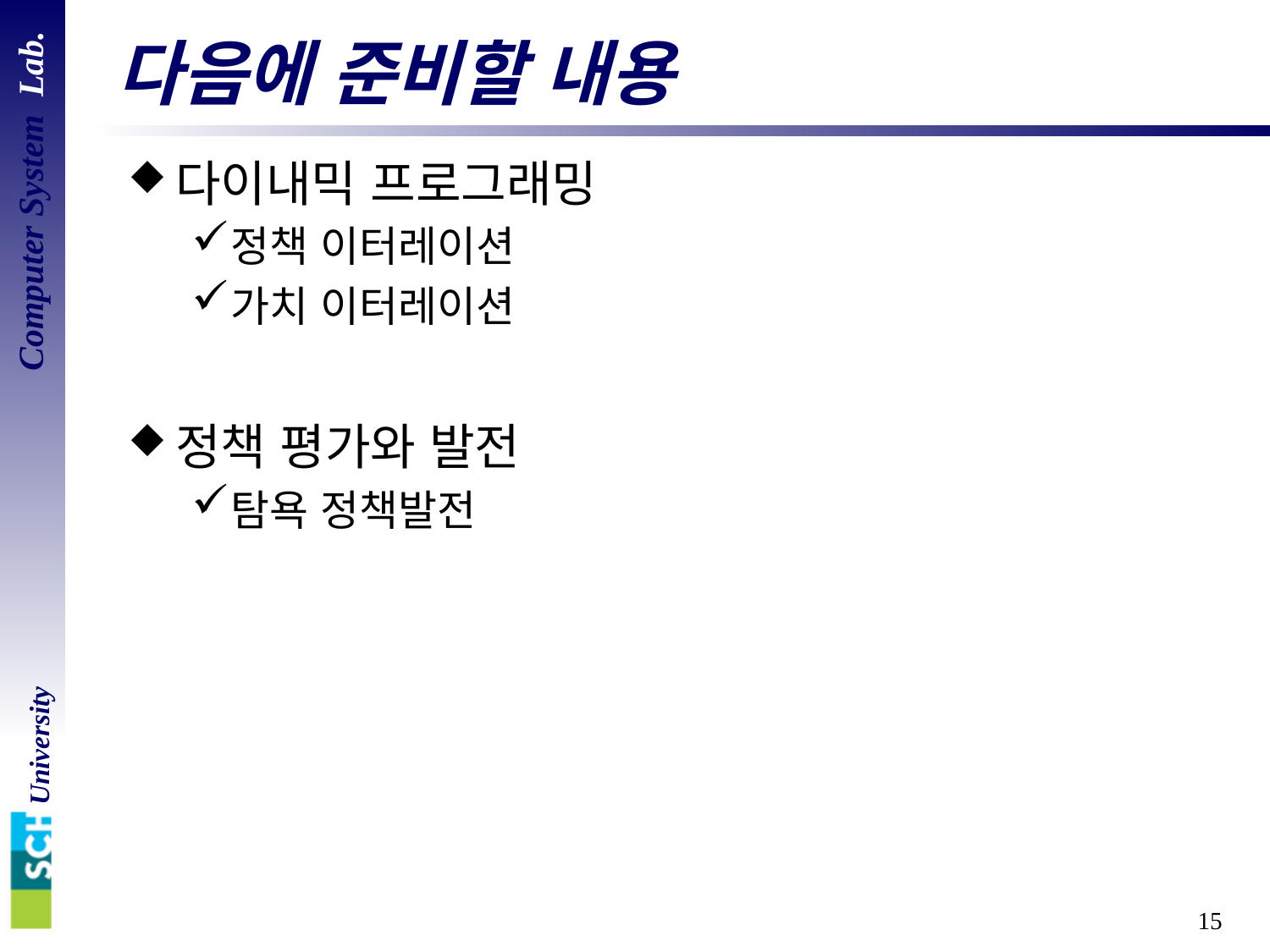

# 다음에 준비할 내용
다이내믹 프로그래밍
정책 이터레이션
가치 이터레이션

정책 평가와 발전
탐욕 정책발전